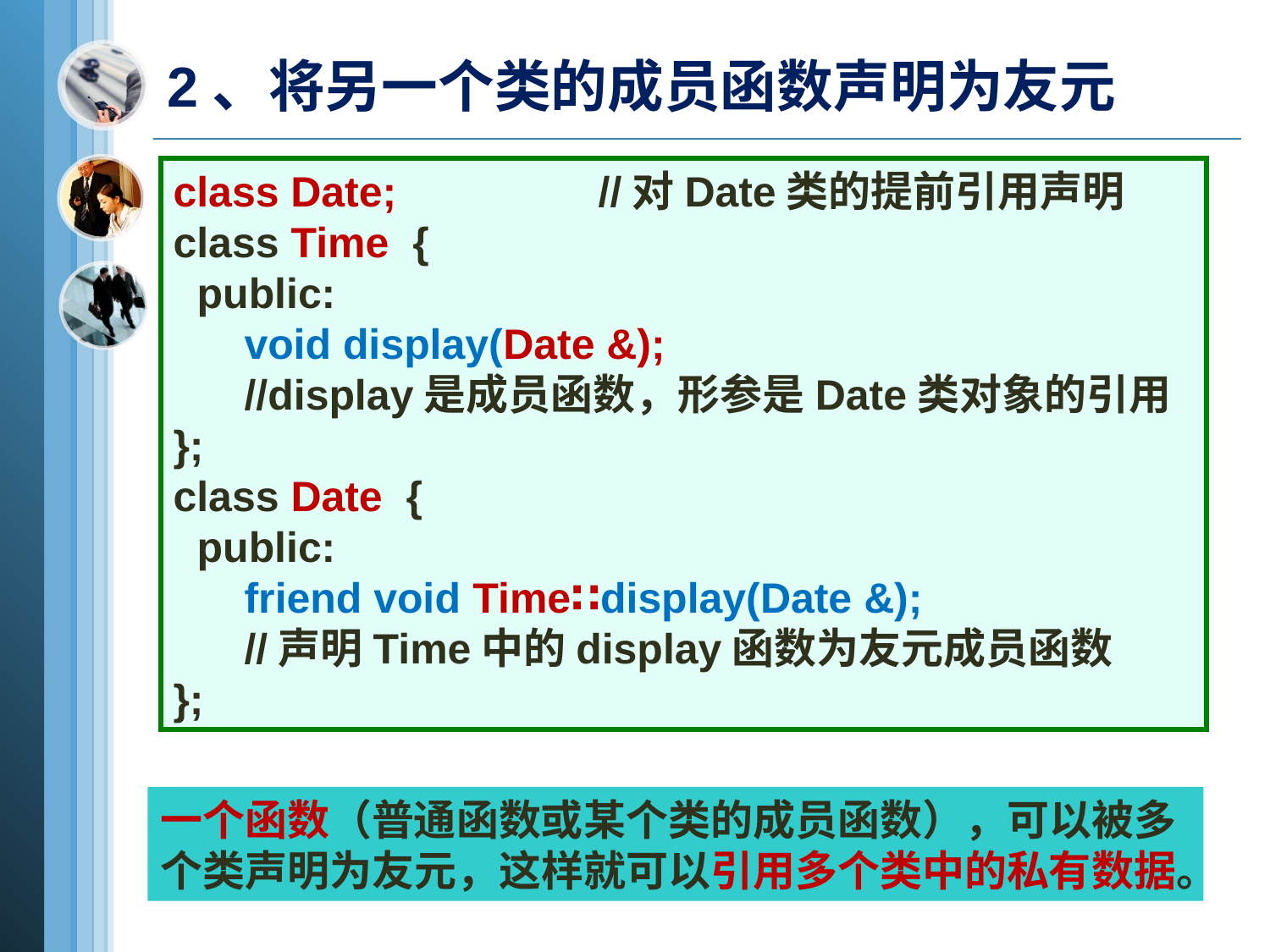

# 2、将另一个类的成员函数声明为友元
class Date;                 //对Date类的提前引用声明
class Time  {
  public:
      void display(Date &);
      //display是成员函数，形参是Date类对象的引用
};
class Date  {
  public:
      friend void Time∷display(Date &);
      //声明Time中的display函数为友元成员函数
};
一个函数（普通函数或某个类的成员函数），可以被多个类声明为友元，这样就可以引用多个类中的私有数据。